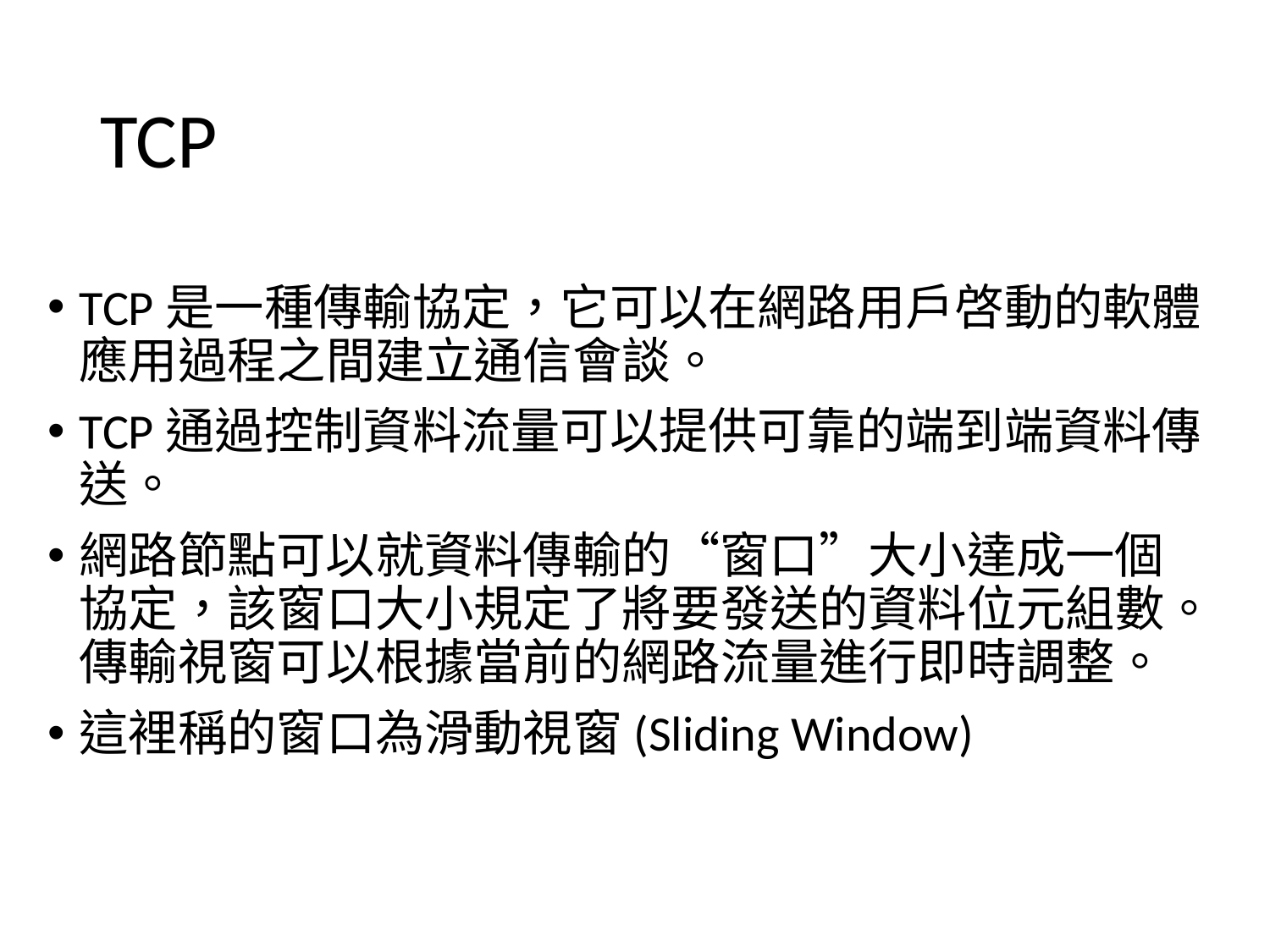

# TCP
TCP是一種傳輸協定，它可以在網路用戶啓動的軟體應用過程之間建立通信會談。
TCP通過控制資料流量可以提供可靠的端到端資料傳送。
網路節點可以就資料傳輸的“窗口”大小達成一個協定，該窗口大小規定了將要發送的資料位元組數。傳輸視窗可以根據當前的網路流量進行即時調整。
這裡稱的窗口為滑動視窗(Sliding Window)